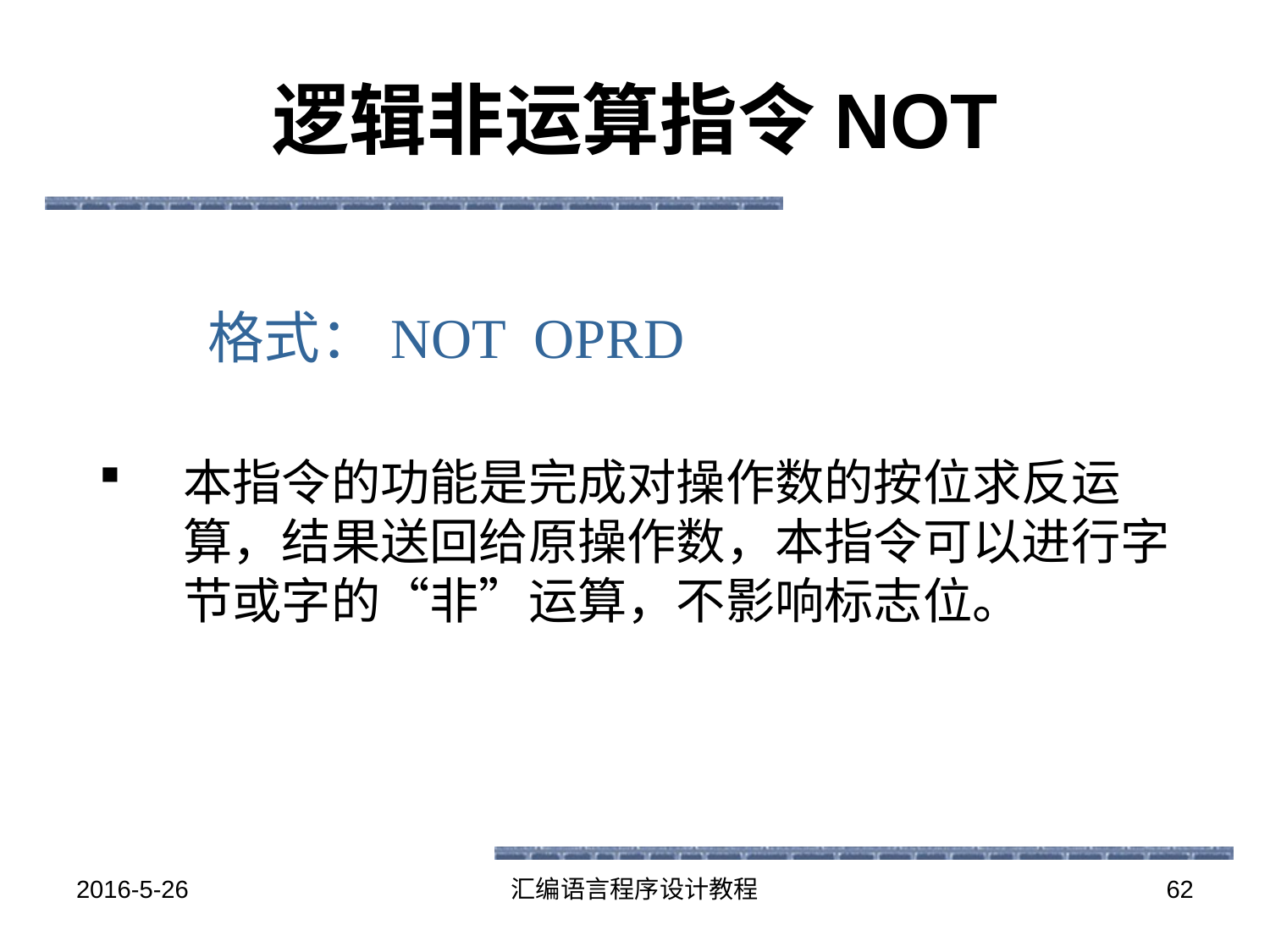

# 逻辑非运算指令NOT

本指令的功能是完成对操作数的按位求反运算，结果送回给原操作数，本指令可以进行字节或字的“非”运算，不影响标志位。
格式：NOT  OPRD
2016-5-26
汇编语言程序设计教程
62